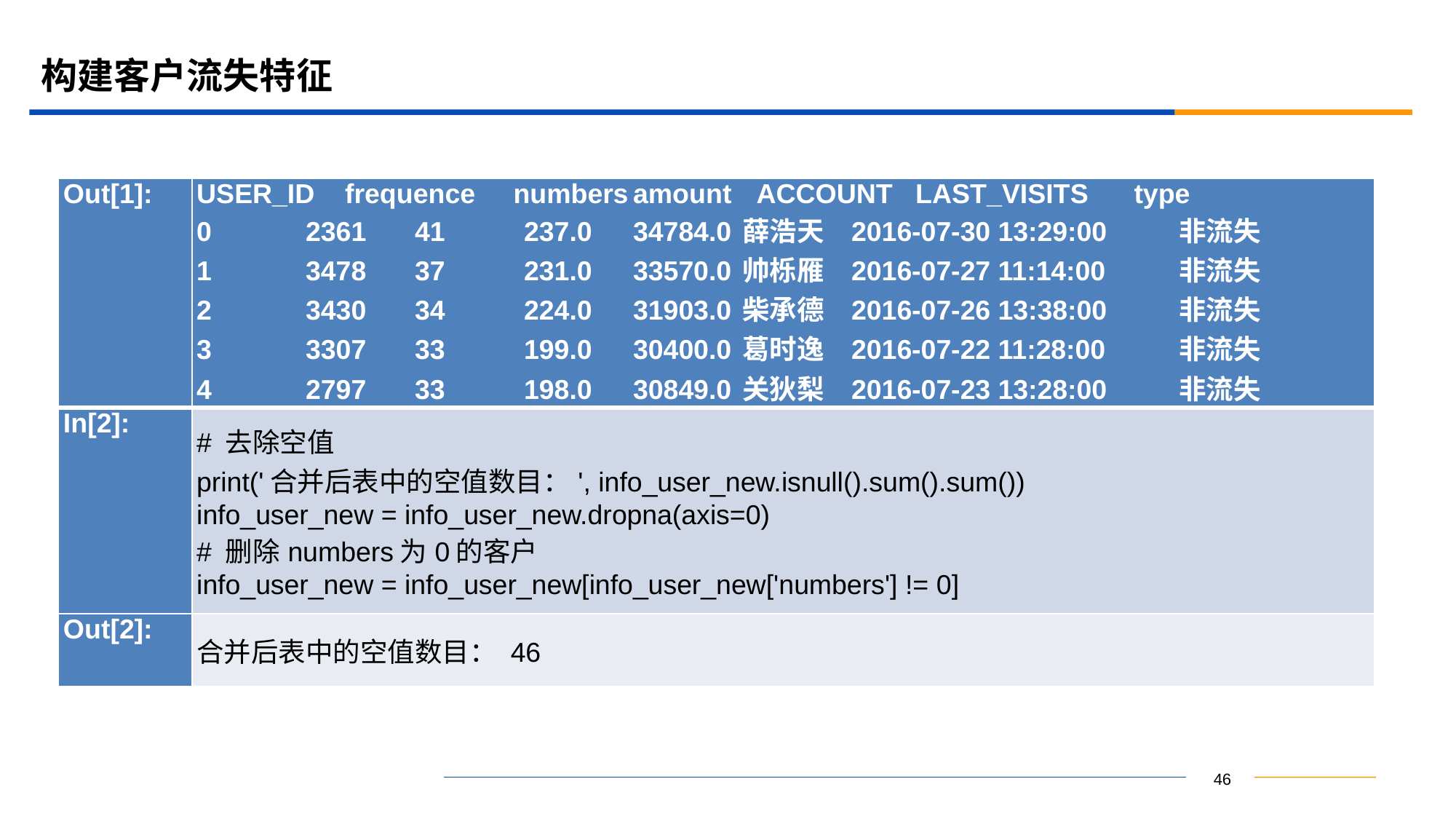

# 构建客户流失特征
| Out[1]: | USER\_ID frequence numbers amount ACCOUNT LAST\_VISITS type 0 2361 41 237.0 34784.0 薛浩天 2016-07-30 13:29:00 非流失 1 3478 37 231.0 33570.0 帅栎雁 2016-07-27 11:14:00 非流失 2 3430 34 224.0 31903.0 柴承德 2016-07-26 13:38:00 非流失 3 3307 33 199.0 30400.0 葛时逸 2016-07-22 11:28:00 非流失 4 2797 33 198.0 30849.0 关狄梨 2016-07-23 13:28:00 非流失 |
| --- | --- |
| In[2]: | # 去除空值 print('合并后表中的空值数目：', info\_user\_new.isnull().sum().sum()) info\_user\_new = info\_user\_new.dropna(axis=0) # 删除numbers为0的客户 info\_user\_new = info\_user\_new[info\_user\_new['numbers'] != 0] |
| Out[2]: | 合并后表中的空值数目： 46 |